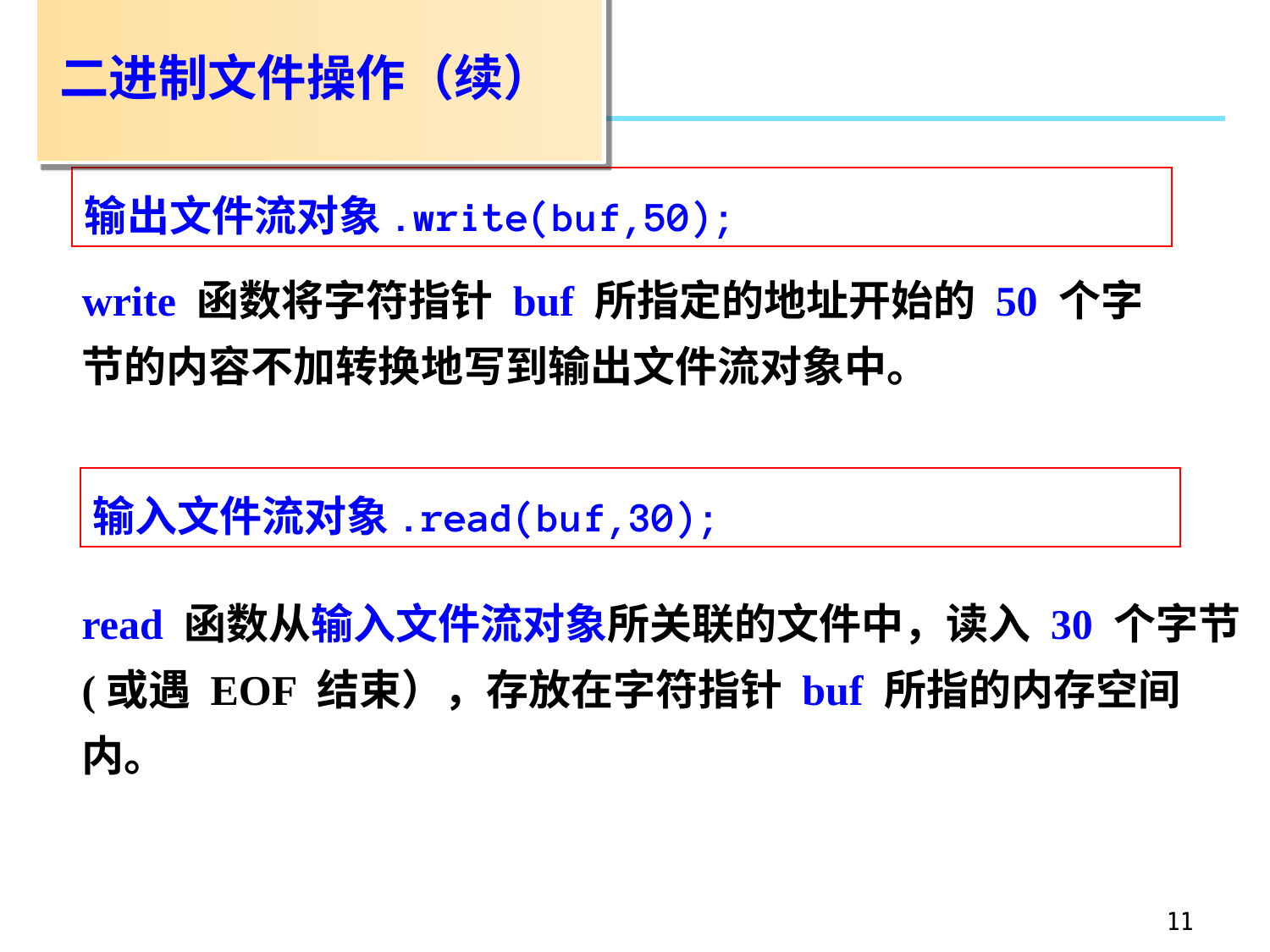

# 二进制文件操作（续）
输出文件流对象.write(buf,50);
write 函数将字符指针 buf 所指定的地址开始的 50 个字节的内容不加转换地写到输出文件流对象中。
输入文件流对象.read(buf,30);
read 函数从输入文件流对象所关联的文件中，读入 30 个字节(或遇 EOF 结束），存放在字符指针 buf 所指的内存空间内。
11